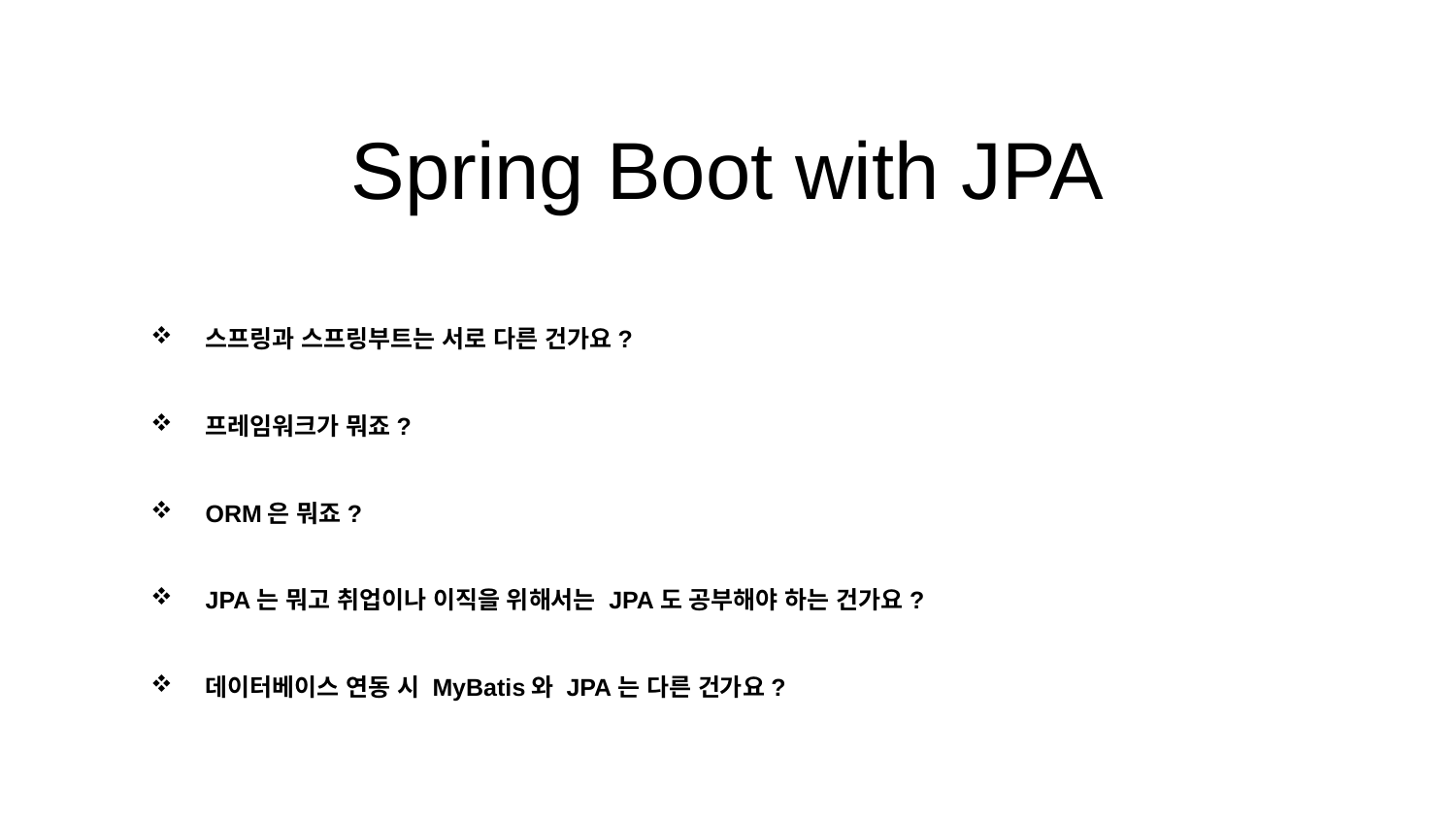

Spring Boot with JPA
스프링과 스프링부트는 서로 다른 건가요?

프레임워크가 뭐죠?

ORM은 뭐죠?

JPA는 뭐고 취업이나 이직을 위해서는 JPA도 공부해야 하는 건가요?

데이터베이스 연동 시 MyBatis와 JPA는 다른 건가요?